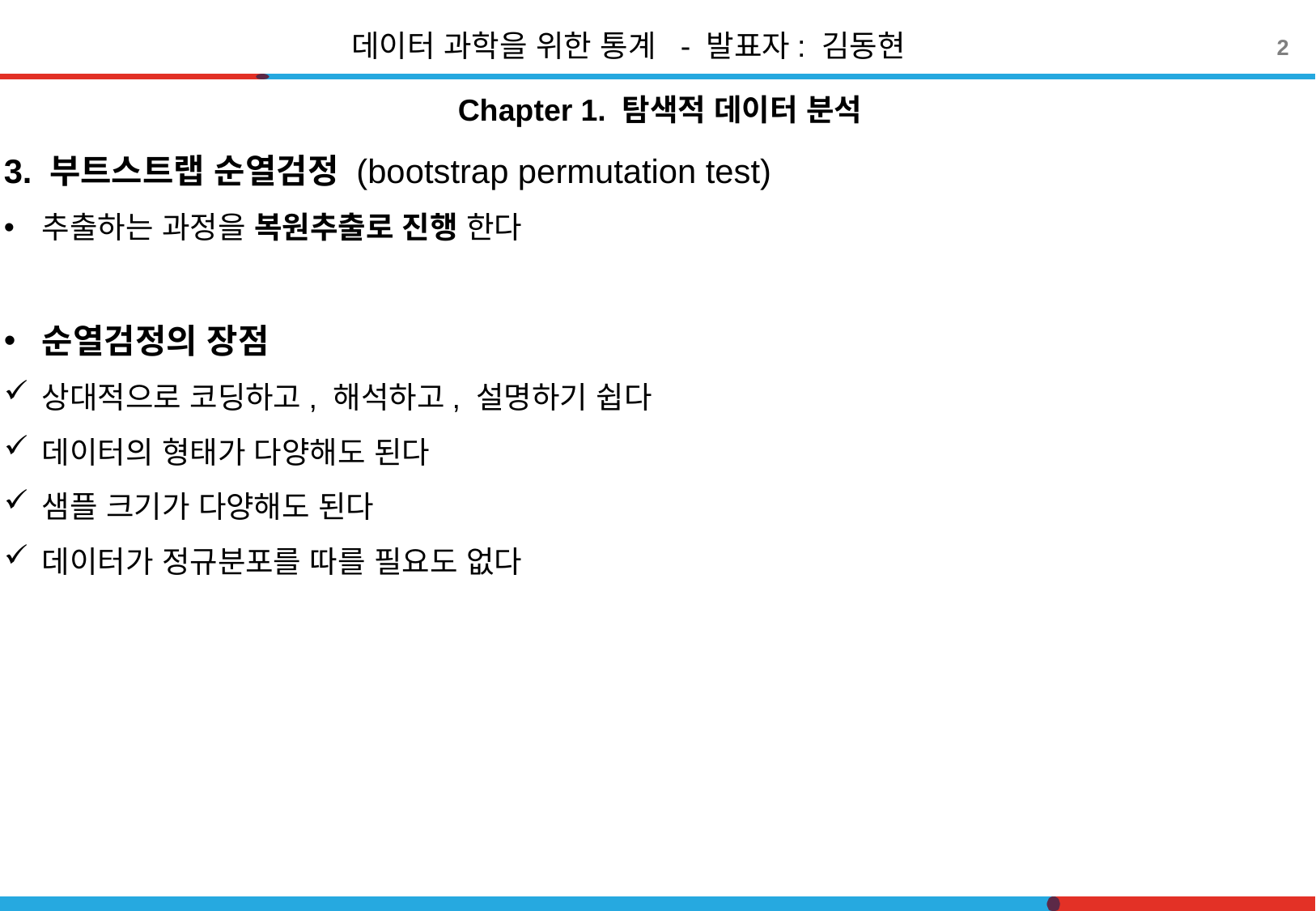

데이터 과학을 위한 통계  - 발표자: 김동현
2
Chapter 1. 탐색적 데이터 분석
부트스트랩 순열검정 (bootstrap permutation test)
추출하는 과정을 복원추출로 진행 한다

순열검정의 장점
상대적으로 코딩하고, 해석하고, 설명하기 쉽다
데이터의 형태가 다양해도 된다
샘플 크기가 다양해도 된다
데이터가 정규분포를 따를 필요도 없다